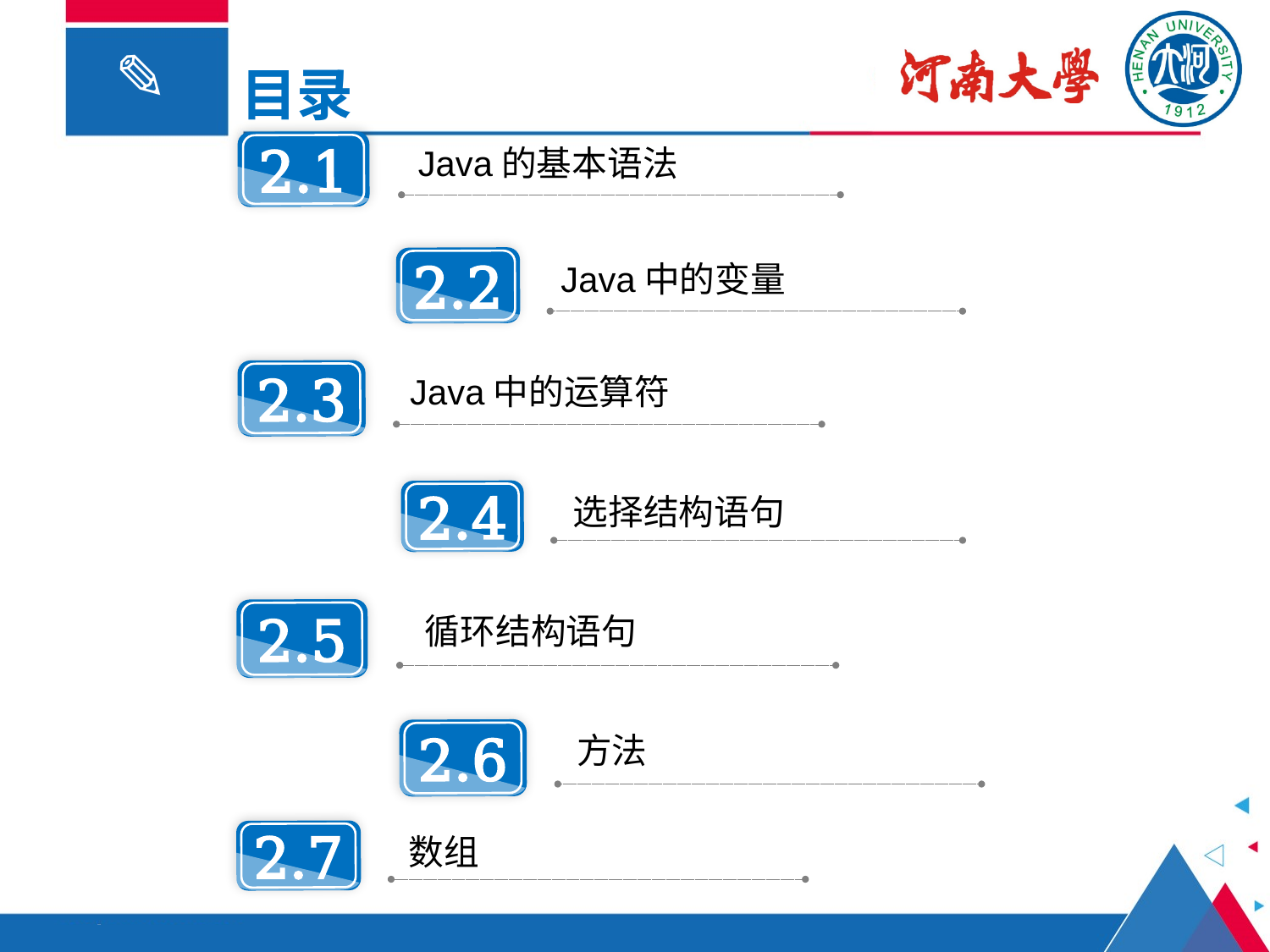

目录
2.1

Java的基本语法
2.2

Java中的变量
2.3

Java中的运算符
2.4

选择结构语句
2.5

循环结构语句
2.6

方法
2.7

数组